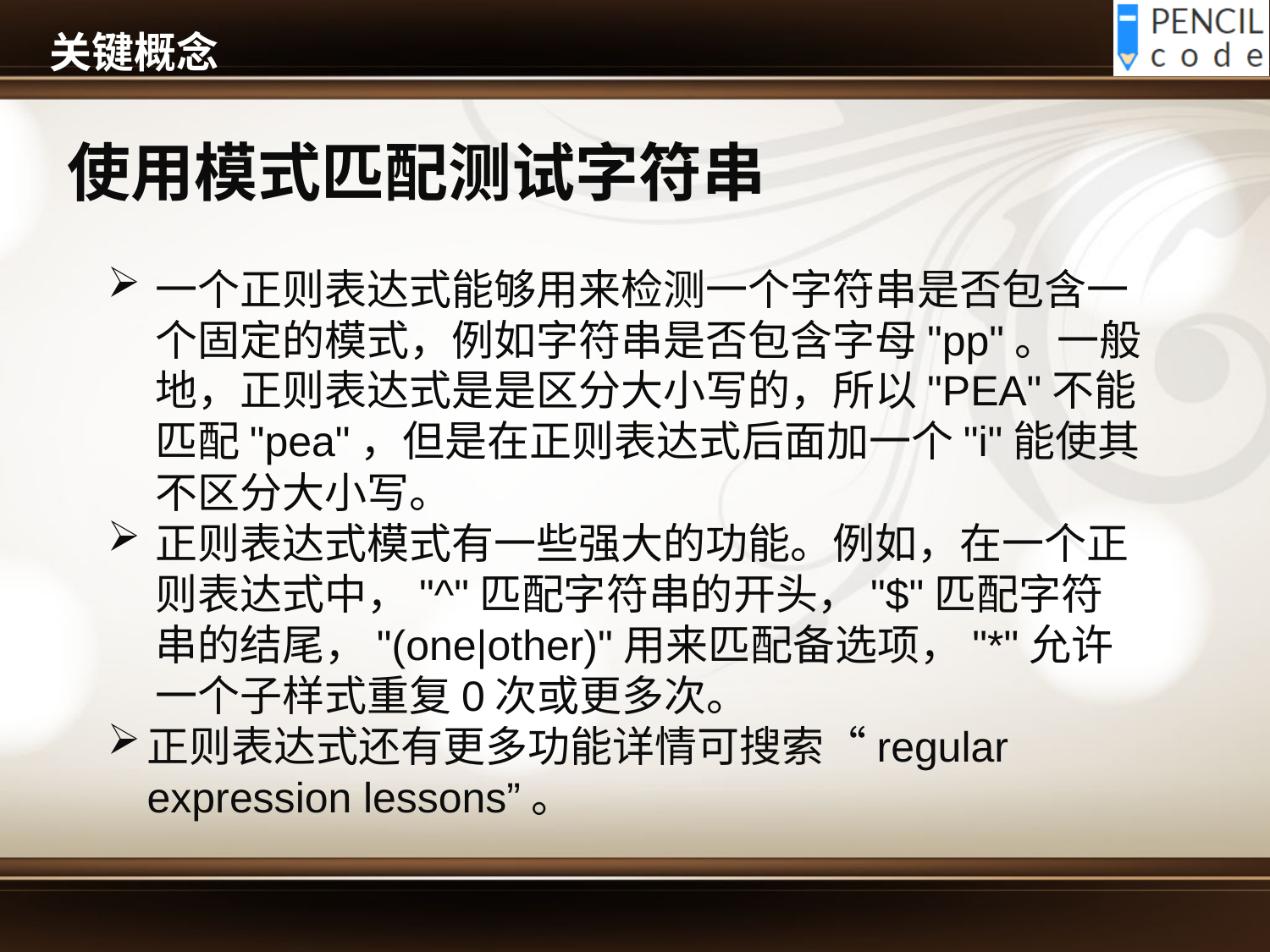

# 关键概念
使用模式匹配测试字符串
一个正则表达式能够用来检测一个字符串是否包含一个固定的模式，例如字符串是否包含字母"pp"。一般地，正则表达式是是区分大小写的，所以"PEA"不能匹配"pea"，但是在正则表达式后面加一个"i"能使其不区分大小写。
正则表达式模式有一些强大的功能。例如，在一个正则表达式中，"^"匹配字符串的开头，"$"匹配字符串的结尾，"(one|other)"用来匹配备选项，"*"允许一个子样式重复0次或更多次。
正则表达式还有更多功能详情可搜索“regular expression lessons”。